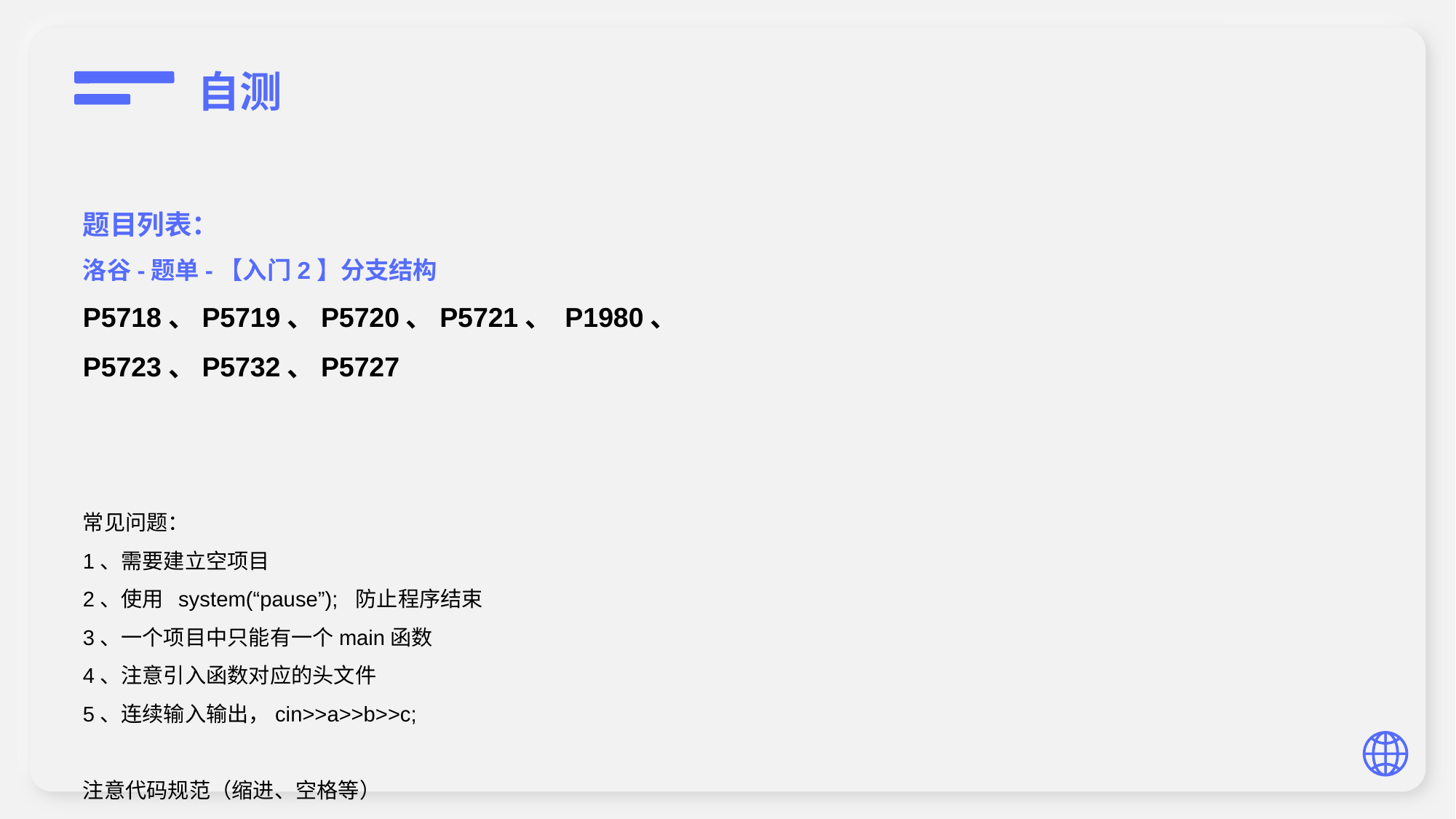

自测

题目列表：
洛谷-题单-【入门2】分支结构
P5718、P5719、P5720、P5721、 P1980、 P5723、P5732、P5727

常见问题：
1、需要建立空项目
2、使用  system(“pause”);  防止程序结束
3、一个项目中只能有一个main函数
4、注意引入函数对应的头文件
5、连续输入输出，cin>>a>>b>>c;

注意代码规范（缩进、空格等）